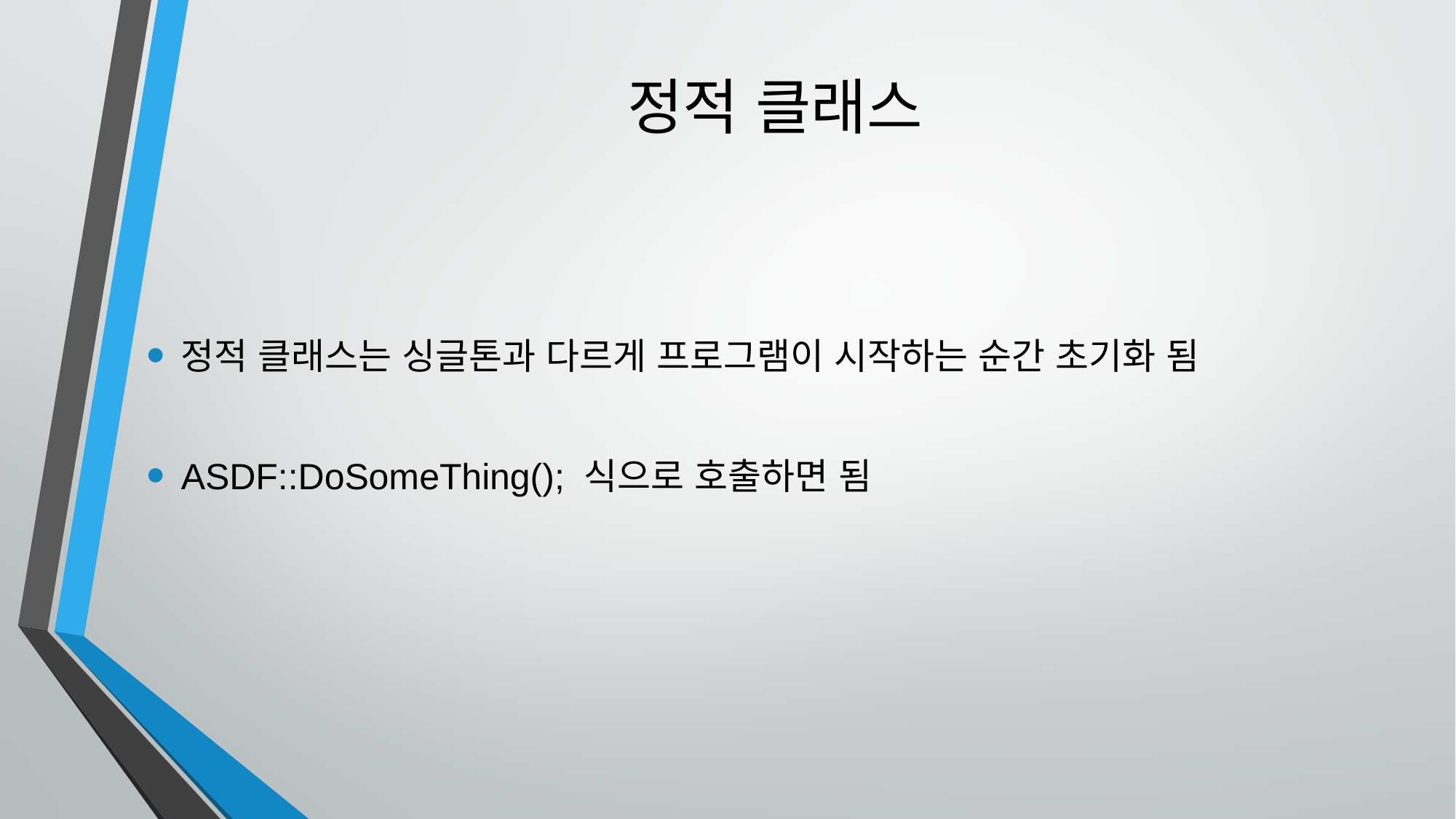

# 정적 클래스

정적 클래스는 싱글톤과 다르게 프로그램이 시작하는 순간 초기화 됨

ASDF::DoSomeThing(); 식으로 호출하면 됨